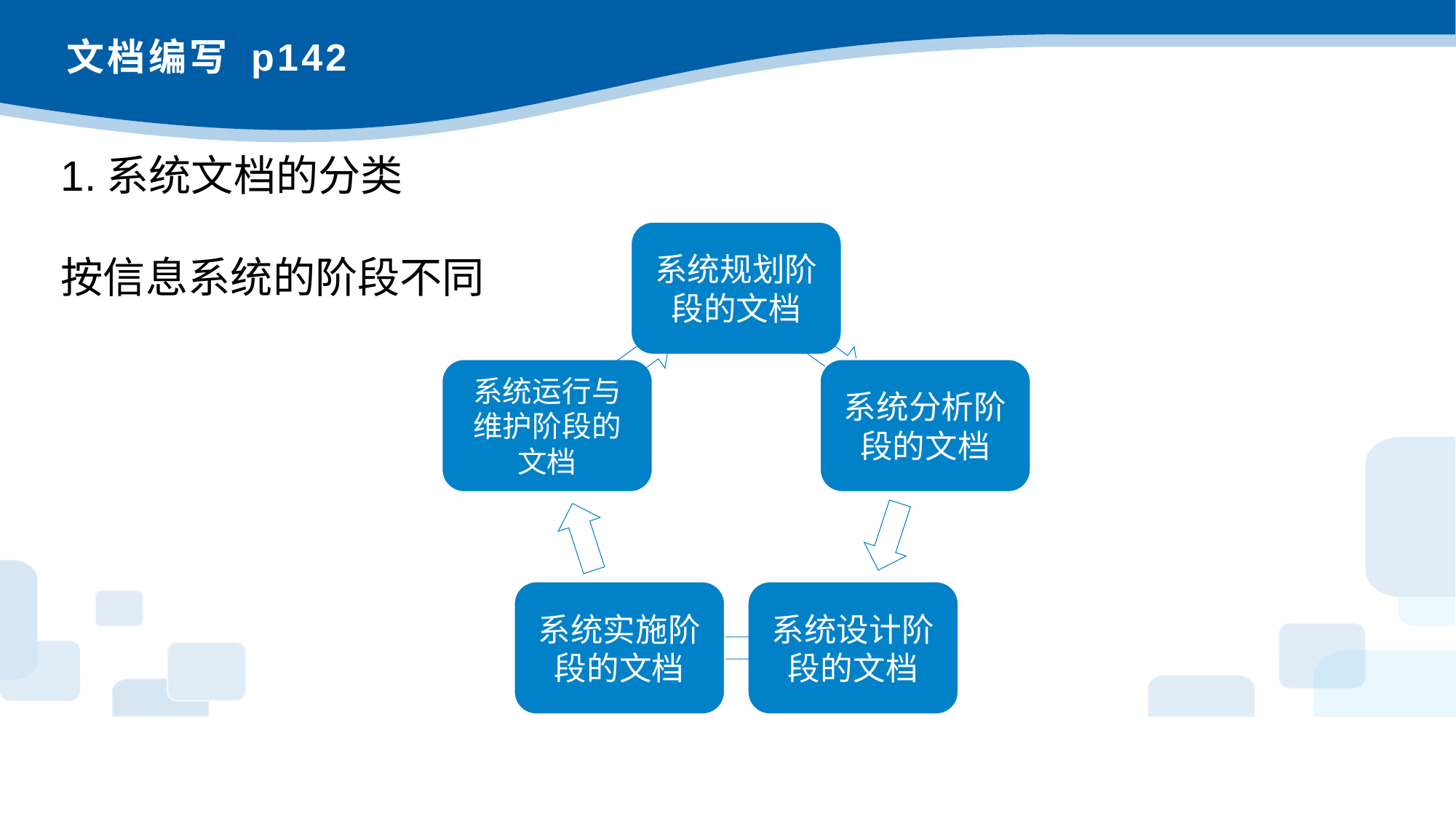

# 文档编写 p142
1.系统文档的分类

按信息系统的阶段不同
系统规划阶段的文档
系统分析阶段的文档
系统设计阶段的文档
系统实施阶段的文档
系统运行与维护阶段的文档